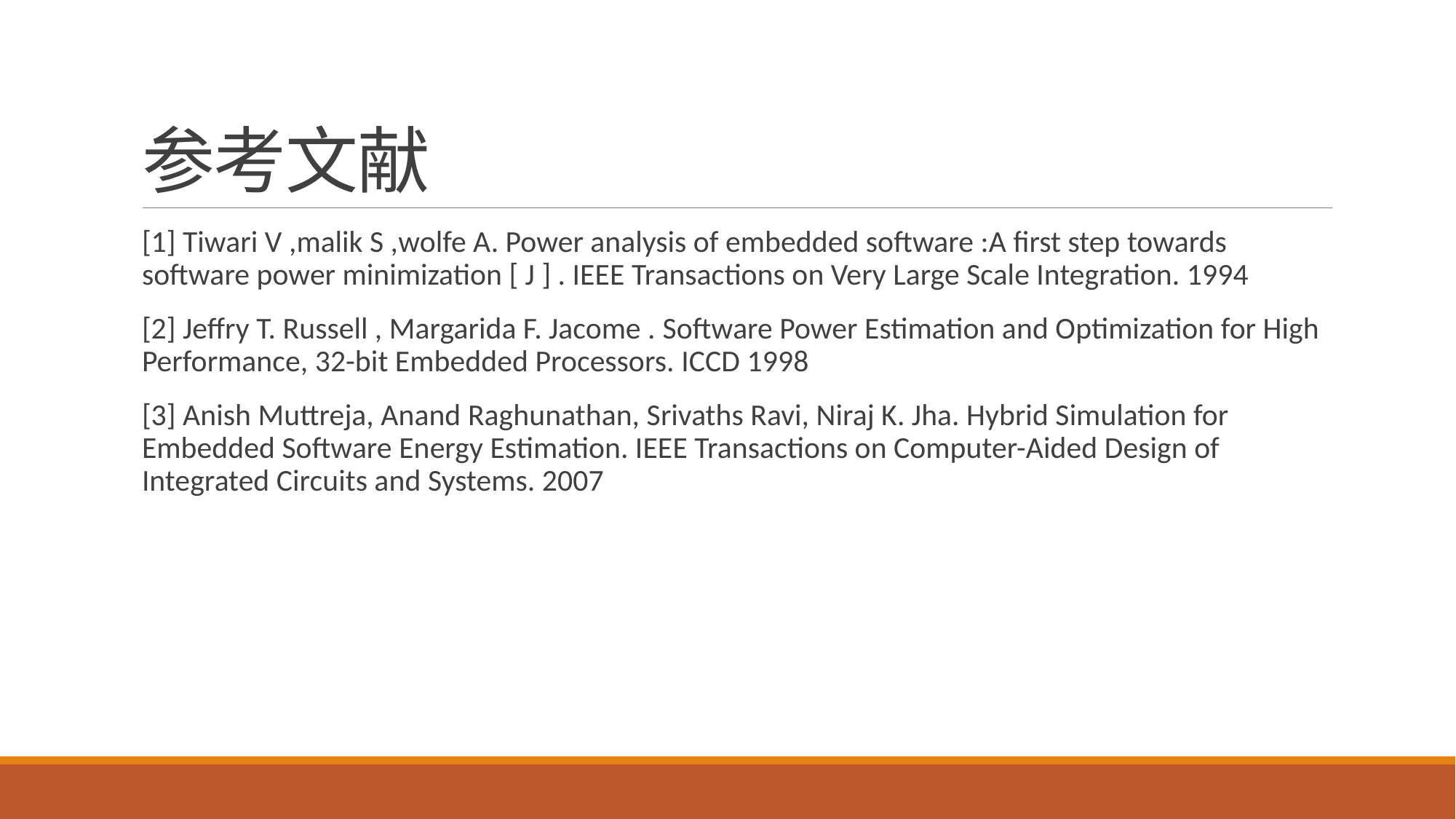

# 参考文献
[1] Tiwari V ,malik S ,wolfe A. Power analysis of embedded software :A first step towards software power minimization [ J ] . IEEE Transactions on Very Large Scale Integration. 1994
[2] Jeffry T. Russell , Margarida F. Jacome . Software Power Estimation and Optimization for High Performance, 32-bit Embedded Processors. ICCD 1998
[3] Anish Muttreja, Anand Raghunathan, Srivaths Ravi, Niraj K. Jha. Hybrid Simulation for Embedded Software Energy Estimation. IEEE Transactions on Computer-Aided Design of Integrated Circuits and Systems. 2007